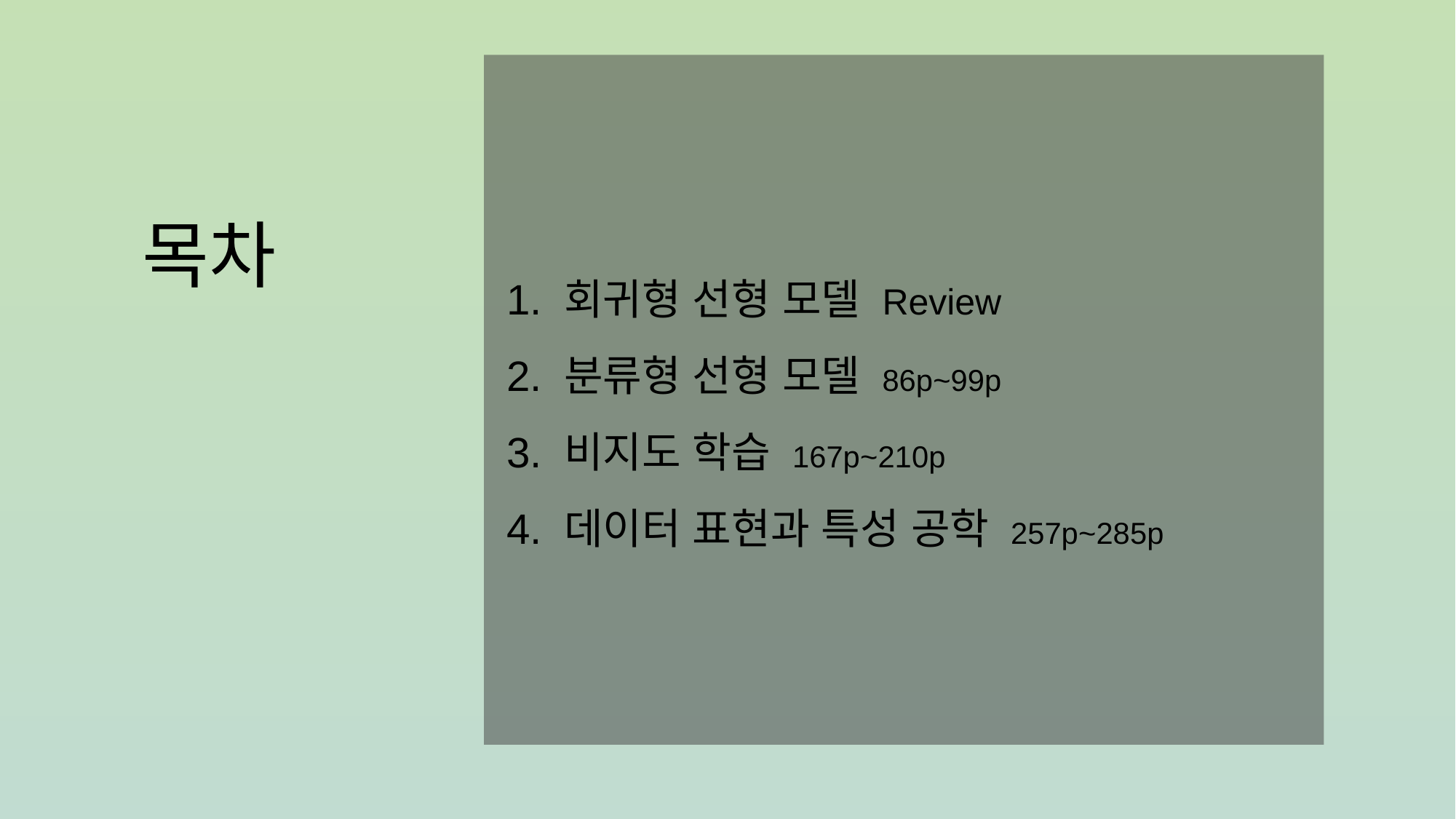

1. 회귀형 선형 모델 Review
 2. 분류형 선형 모델 86p~99p
 3. 비지도 학습 167p~210p
 4. 데이터 표현과 특성 공학 257p~285p
목차